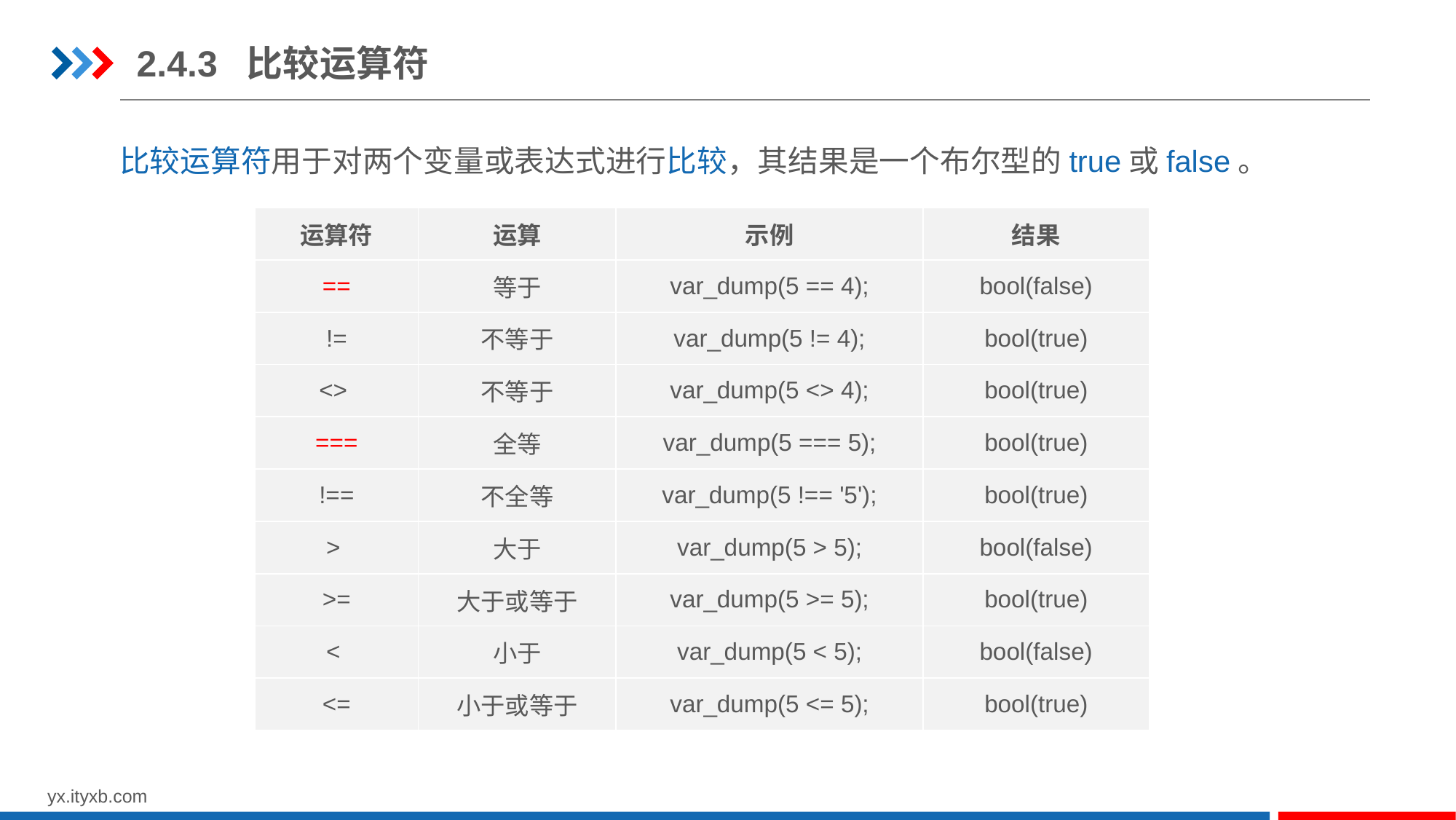

2.4.3  比较运算符
比较运算符用于对两个变量或表达式进行比较，其结果是一个布尔型的true或false。
| 运算符 | 运算 | 示例 | 结果 |
| --- | --- | --- | --- |
| == | 等于 | var\_dump(5 == 4); | bool(false) |
| != | 不等于 | var\_dump(5 != 4); | bool(true) |
| <> | 不等于 | var\_dump(5 <> 4); | bool(true) |
| === | 全等 | var\_dump(5 === 5); | bool(true) |
| !== | 不全等 | var\_dump(5 !== '5'); | bool(true) |
| > | 大于 | var\_dump(5 > 5); | bool(false) |
| >= | 大于或等于 | var\_dump(5 >= 5); | bool(true) |
| < | 小于 | var\_dump(5 < 5); | bool(false) |
| <= | 小于或等于 | var\_dump(5 <= 5); | bool(true) |